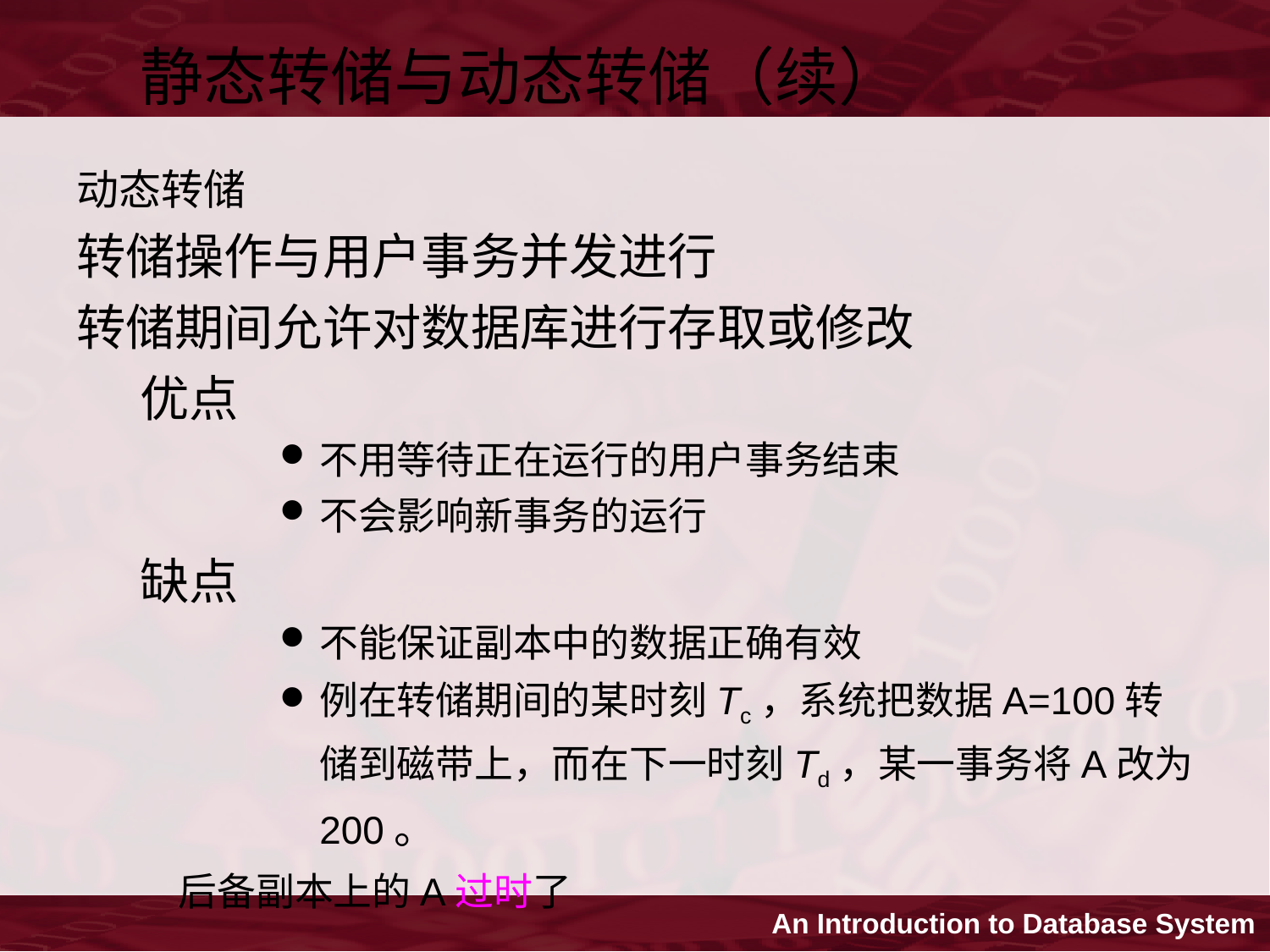

静态转储与动态转储（续）
动态转储
转储操作与用户事务并发进行
转储期间允许对数据库进行存取或修改
优点
不用等待正在运行的用户事务结束
不会影响新事务的运行
缺点
不能保证副本中的数据正确有效
例在转储期间的某时刻Tc，系统把数据A=100转储到磁带上，而在下一时刻Td，某一事务将A改为200。
   后备副本上的A过时了